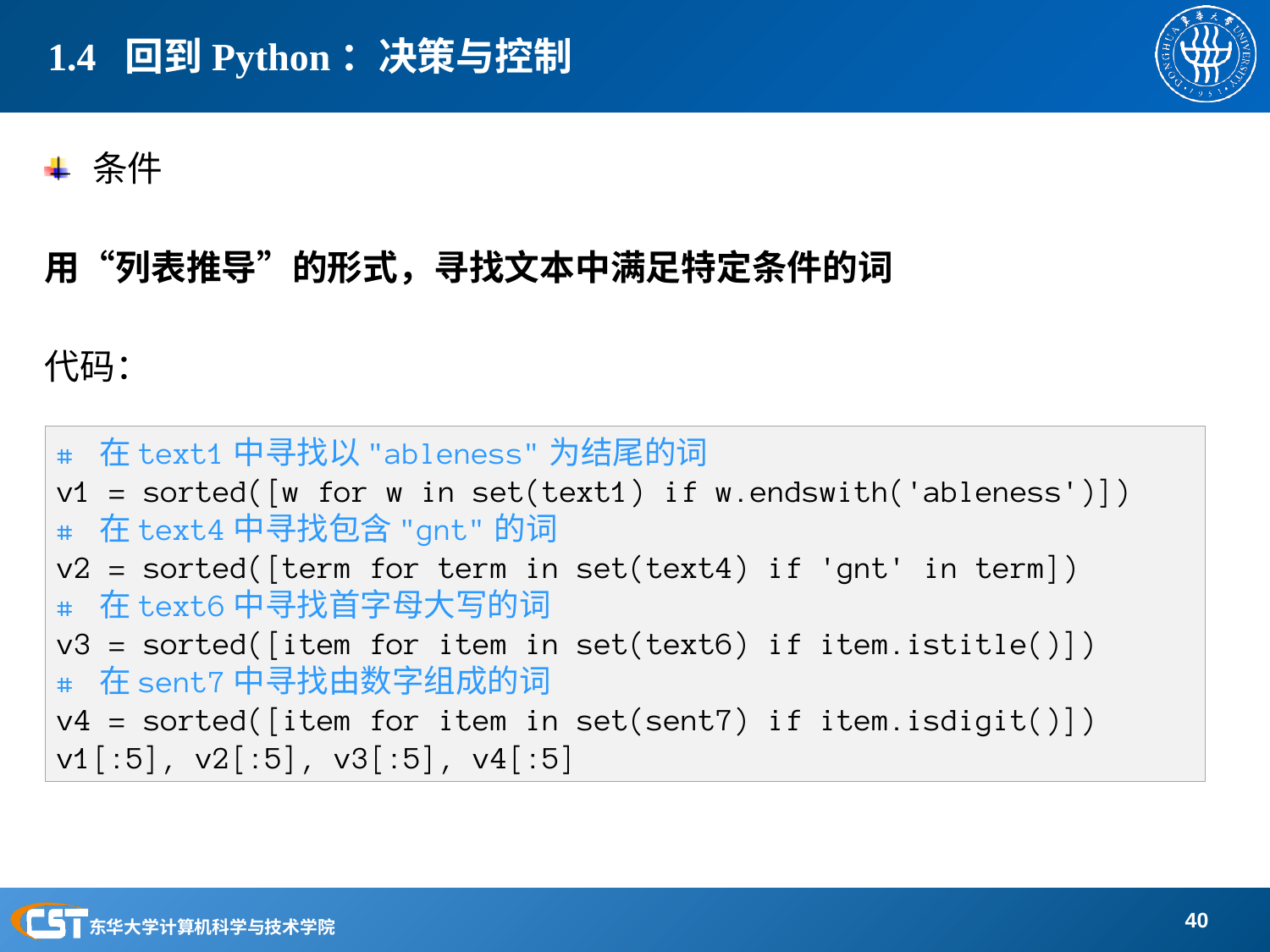

# 1.4  回到Python：决策与控制
条件

用“列表推导”的形式，寻找文本中满足特定条件的词

代码：

# 在text1中寻找以"ableness"为结尾的词
v1 = sorted([w for w in set(text1) if w.endswith('ableness')])
# 在text4中寻找包含"gnt"的词
v2 = sorted([term for term in set(text4) if 'gnt' in term])
# 在text6中寻找首字母大写的词
v3 = sorted([item for item in set(text6) if item.istitle()])
# 在sent7中寻找由数字组成的词
v4 = sorted([item for item in set(sent7) if item.isdigit()])
v1[:5], v2[:5], v3[:5], v4[:5]